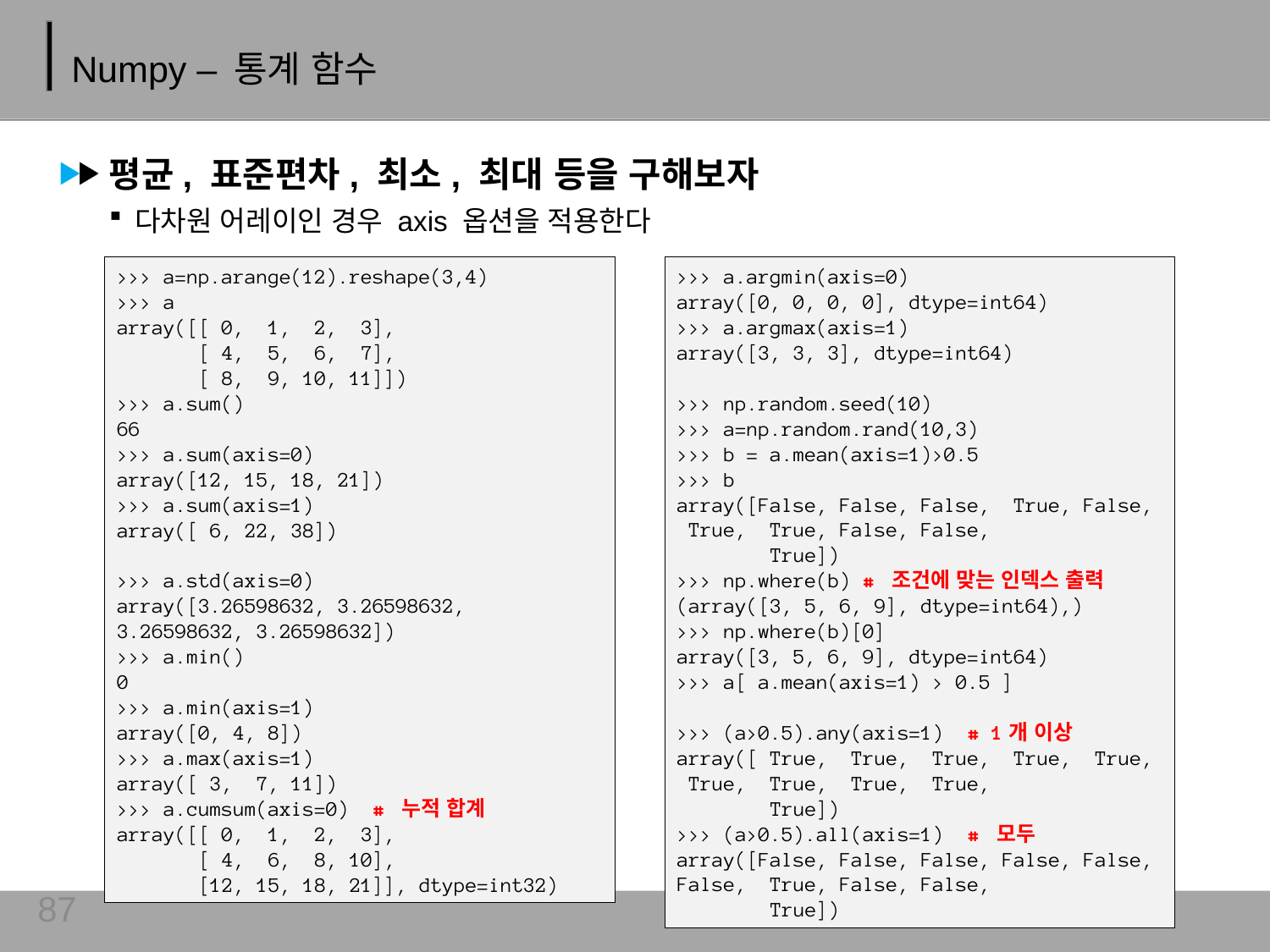

# Numpy – 통계 함수
평균, 표준편차, 최소, 최대 등을 구해보자
다차원 어레이인 경우 axis 옵션을 적용한다
>>> a=np.arange(12).reshape(3,4)
>>> a
array([[ 0,  1,  2,  3],
       [ 4,  5,  6,  7],
       [ 8,  9, 10, 11]])
>>> a.sum()
66
>>> a.sum(axis=0)
array([12, 15, 18, 21])
>>> a.sum(axis=1)
array([ 6, 22, 38])

>>> a.std(axis=0)
array([3.26598632, 3.26598632, 3.26598632, 3.26598632])
>>> a.min()
0
>>> a.min(axis=1)
array([0, 4, 8])
>>> a.max(axis=1)
array([ 3,  7, 11])
>>> a.cumsum(axis=0)  # 누적 합계
array([[ 0,  1,  2,  3],
       [ 4,  6,  8, 10],
       [12, 15, 18, 21]], dtype=int32)
>>> a.argmin(axis=0)
array([0, 0, 0, 0], dtype=int64)
>>> a.argmax(axis=1)
array([3, 3, 3], dtype=int64)

>>> np.random.seed(10)
>>> a=np.random.rand(10,3)
>>> b = a.mean(axis=1)>0.5
>>> b
array([False, False, False,  True, False,  True,  True, False, False,
        True])
>>> np.where(b) # 조건에 맞는 인덱스 출력
(array([3, 5, 6, 9], dtype=int64),)
>>> np.where(b)[0]
array([3, 5, 6, 9], dtype=int64)
>>> a[ a.mean(axis=1) > 0.5 ]

>>> (a>0.5).any(axis=1)  # 1개 이상
array([ True,  True,  True,  True,  True,  True,  True,  True,  True,
        True])
>>> (a>0.5).all(axis=1)  # 모두
array([False, False, False, False, False, False,  True, False, False,
        True])
87